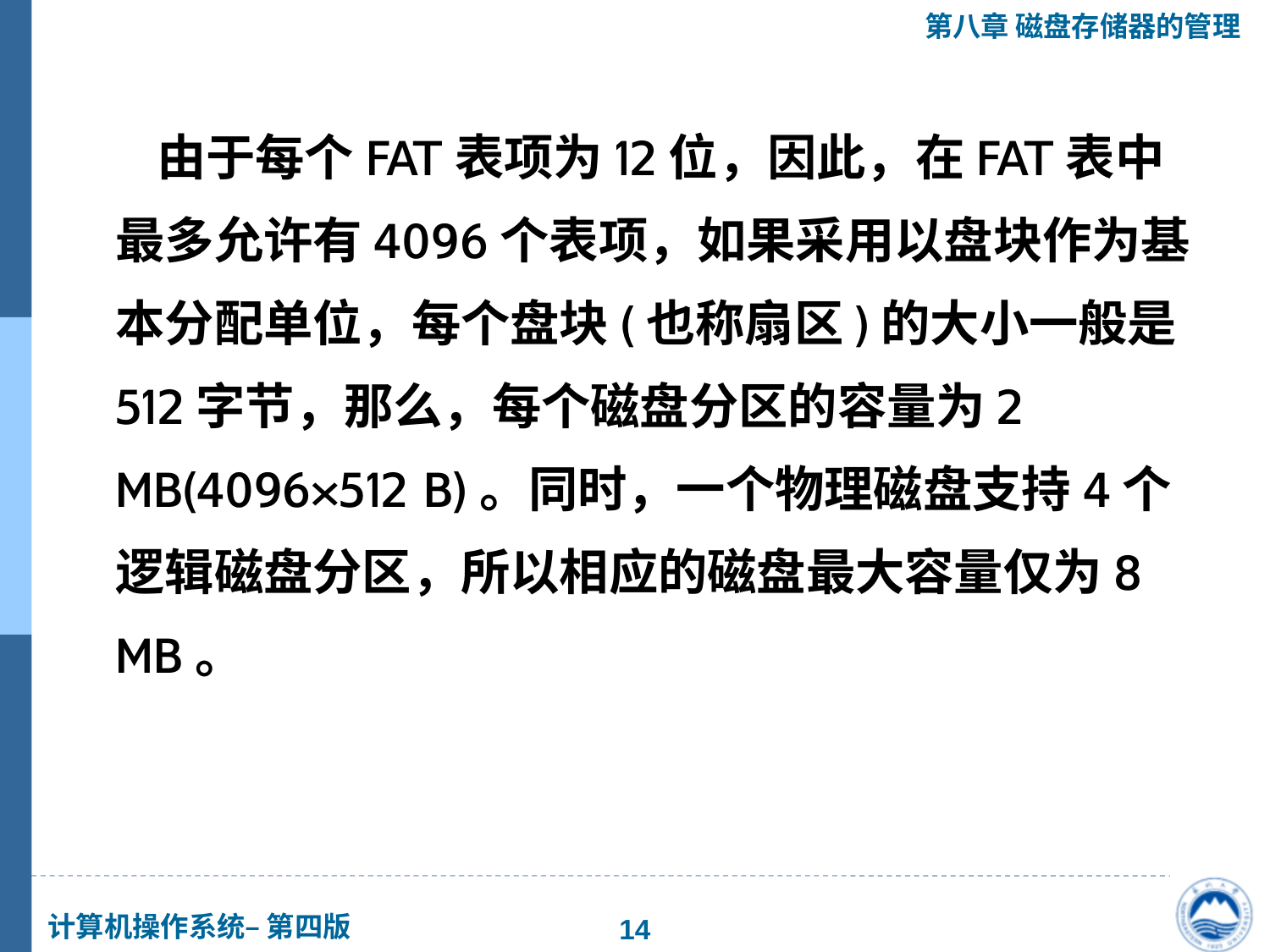

由于每个FAT表项为12位，因此，在FAT表中最多允许有4096个表项，如果采用以盘块作为基本分配单位，每个盘块(也称扇区)的大小一般是512字节，那么，每个磁盘分区的容量为2 MB(4096×512 B)。同时，一个物理磁盘支持4个逻辑磁盘分区，所以相应的磁盘最大容量仅为8 MB。